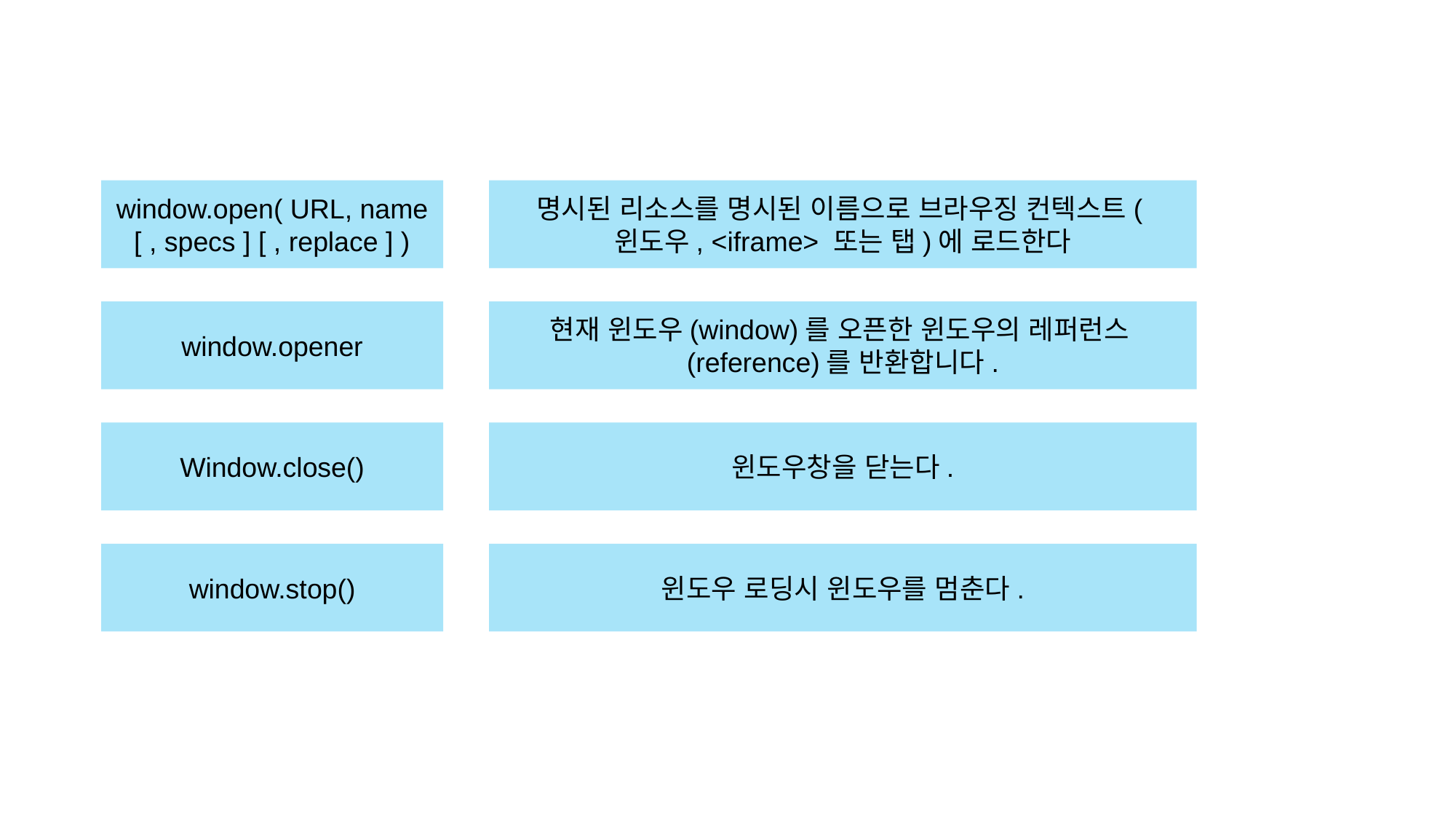

window.open( URL, name [ , specs ] [ , replace ] )
명시된 리소스를 명시된 이름으로 브라우징 컨텍스트(윈도우, <iframe> 또는 탭)에 로드한다
window.opener
현재 윈도우(window)를 오픈한 윈도우의 레퍼런스(reference)를 반환합니다.
Window.close()
윈도우창을 닫는다.
window.stop()
윈도우 로딩시 윈도우를 멈춘다.